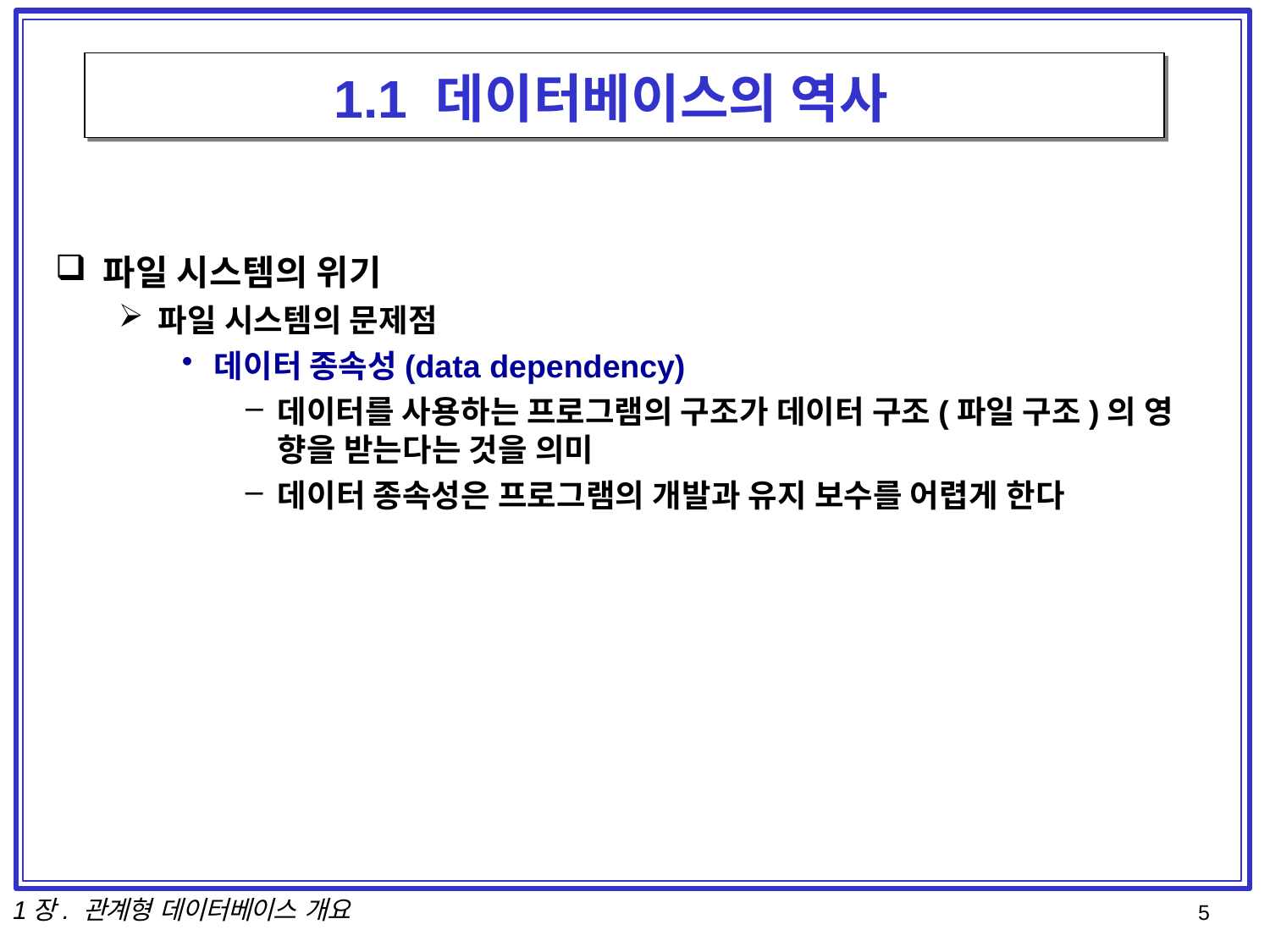

# 1.1 데이터베이스의 역사
파일 시스템의 위기
파일 시스템의 문제점
데이터 종속성(data dependency)
데이터를 사용하는 프로그램의 구조가 데이터 구조(파일 구조)의 영  향을 받는다는 것을 의미
데이터 종속성은 프로그램의 개발과 유지 보수를 어렵게 한다
1장. 관계형 데이터베이스 개요
5